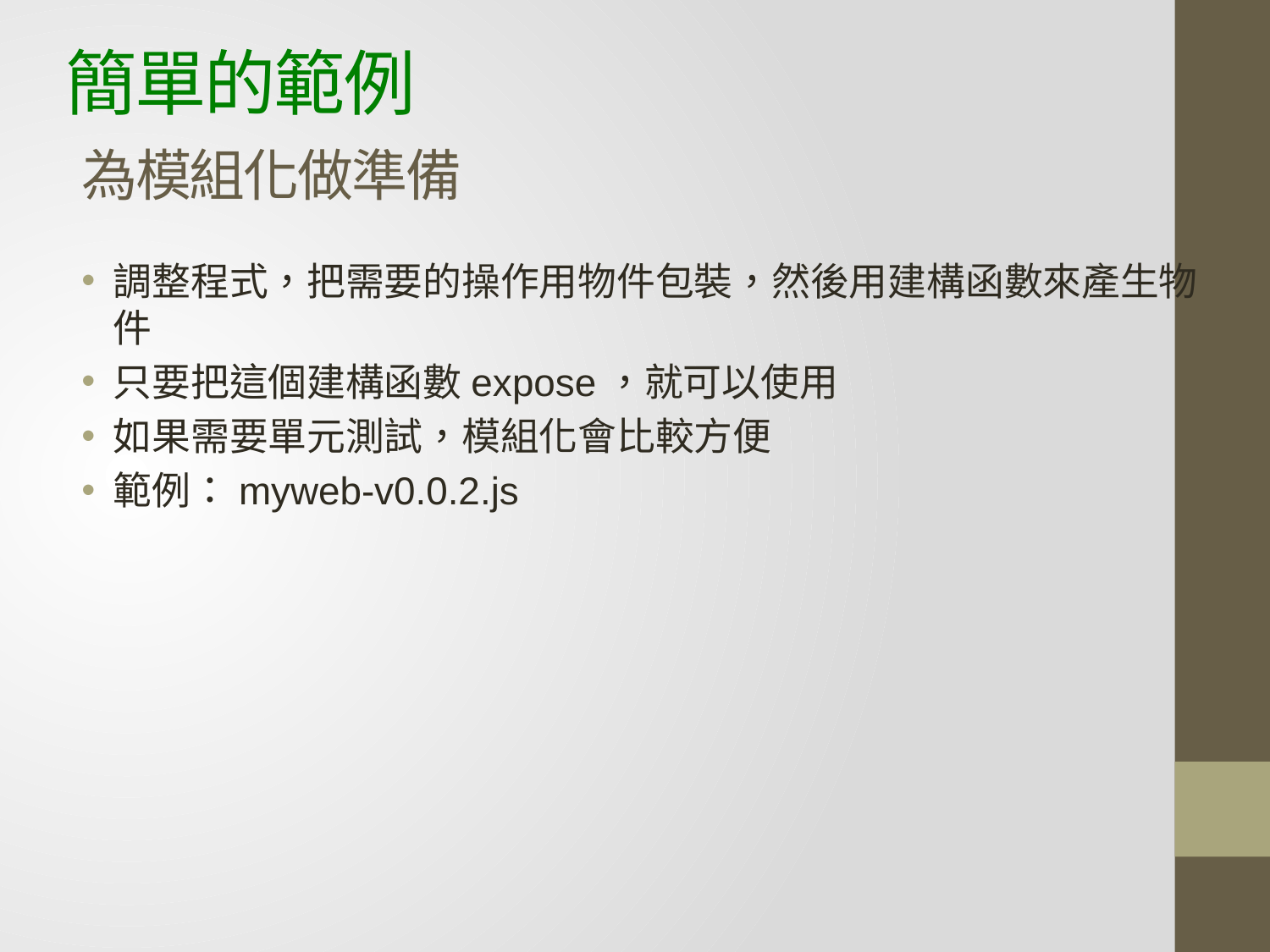

# 簡單的範例 為模組化做準備

調整程式，把需要的操作用物件包裝，然後用建構函數來產生物件
只要把這個建構函數expose，就可以使用
如果需要單元測試，模組化會比較方便
範例：myweb-v0.0.2.js